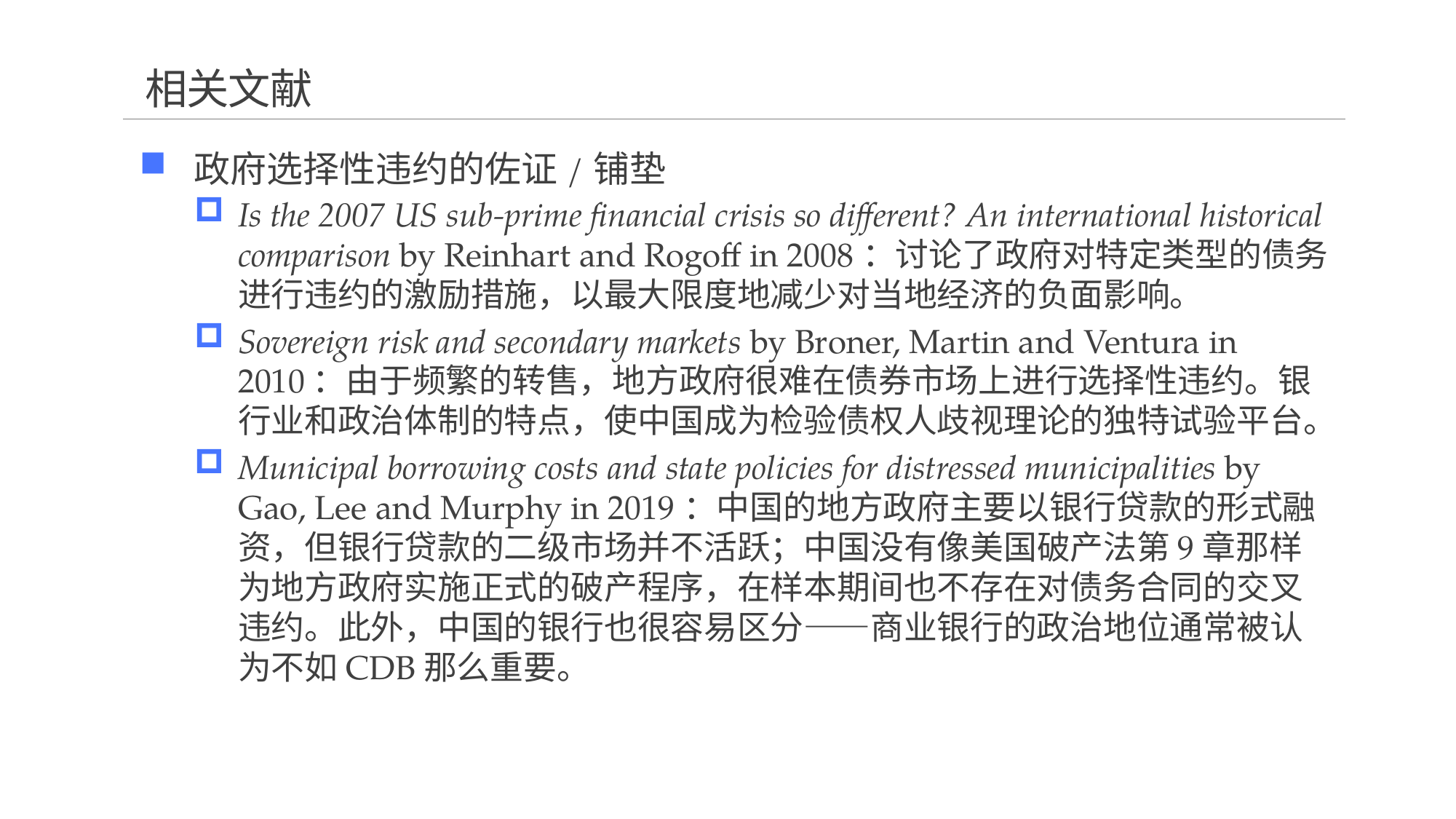

# 相关文献
政府选择性违约的佐证/铺垫
Is the 2007 US sub-prime financial crisis so different? An international historical comparison by Reinhart and Rogoff in 2008：讨论了政府对特定类型的债务进行违约的激励措施，以最大限度地减少对当地经济的负面影响。
Sovereign risk and secondary markets by Broner, Martin and Ventura in 2010：由于频繁的转售，地方政府很难在债券市场上进行选择性违约。银行业和政治体制的特点，使中国成为检验债权人歧视理论的独特试验平台。
Municipal borrowing costs and state policies for distressed municipalities by Gao, Lee and Murphy in 2019：中国的地方政府主要以银行贷款的形式融资，但银行贷款的二级市场并不活跃；中国没有像美国破产法第9章那样为地方政府实施正式的破产程序，在样本期间也不存在对债务合同的交叉违约。此外，中国的银行也很容易区分——商业银行的政治地位通常被认为不如CDB那么重要。